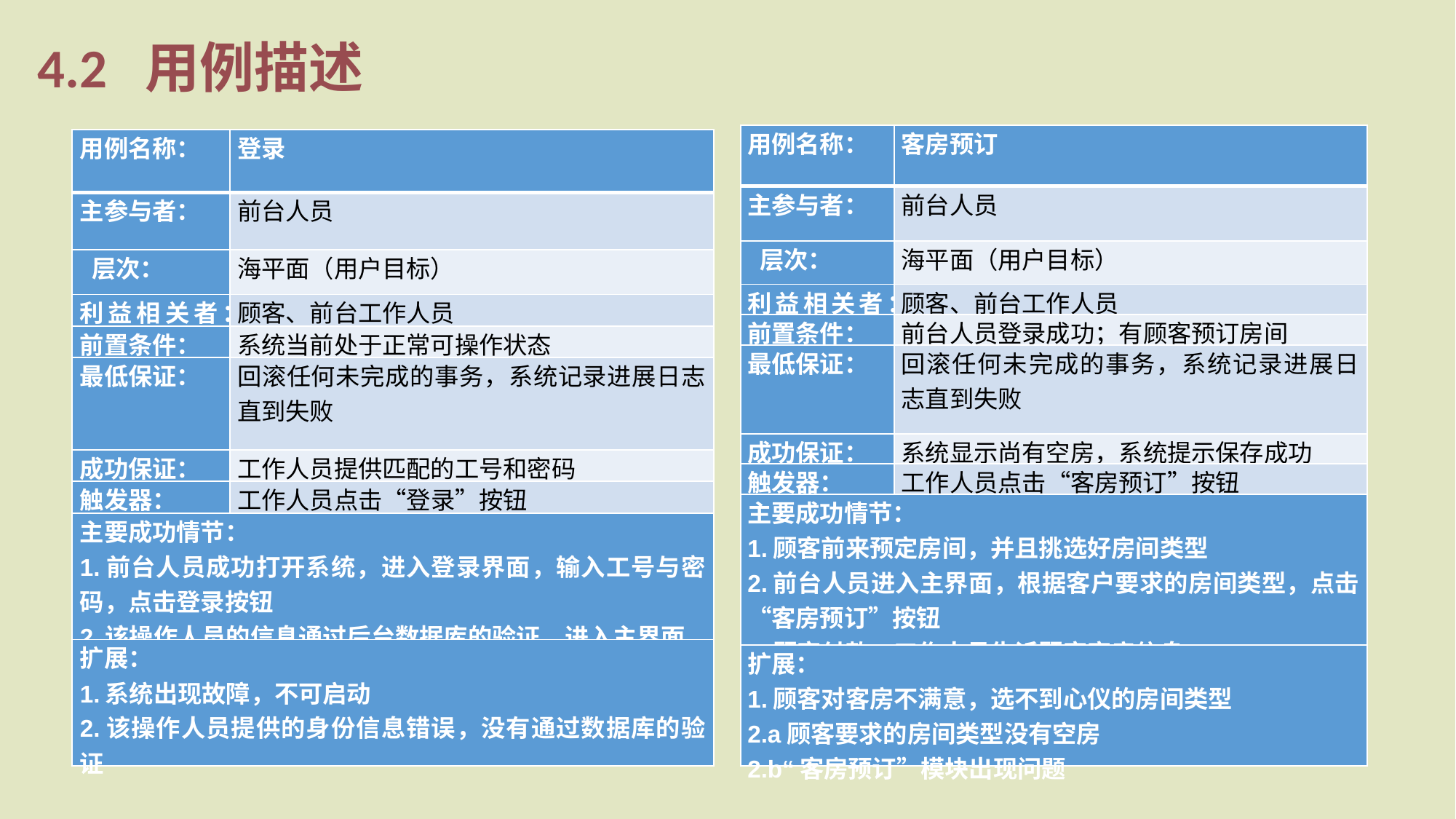

4.2  用例描述
| 用例名称： | 客房预订 |
| --- | --- |
| 主参与者： | 前台人员 |
| 层次： | 海平面（用户目标） |
| 利益相关者： | 顾客、前台工作人员 |
| 前置条件： | 前台人员登录成功；有顾客预订房间 |
| 最低保证： | 回滚任何未完成的事务，系统记录进展日志直到失败 |
| 成功保证： | 系统显示尚有空房，系统提示保存成功 |
| 触发器： | 工作人员点击“客房预订”按钮 |
| 主要成功情节： 1.顾客前来预定房间，并且挑选好房间类型 2.前台人员进入主界面，根据客户要求的房间类型，点击“客房预订”按钮 3.顾客付款，工作人员告诉顾客客房信息 |  |
| 扩展： 1.顾客对客房不满意，选不到心仪的房间类型 2.a顾客要求的房间类型没有空房 2.b“客房预订”模块出现问题 |  |
| 用例名称： | 登录 |
| --- | --- |
| 主参与者： | 前台人员 |
| 层次： | 海平面（用户目标） |
| 利益相关者： | 顾客、前台工作人员 |
| 前置条件： | 系统当前处于正常可操作状态 |
| 最低保证： | 回滚任何未完成的事务，系统记录进展日志直到失败 |
| 成功保证： | 工作人员提供匹配的工号和密码 |
| 触发器： | 工作人员点击“登录”按钮 |
| 主要成功情节： 1.前台人员成功打开系统，进入登录界面，输入工号与密码，点击登录按钮 2.该操作人员的信息通过后台数据库的验证，进入主界面 |  |
| 扩展： 1.系统出现故障，不可启动 2.该操作人员提供的身份信息错误，没有通过数据库的验证 |  |